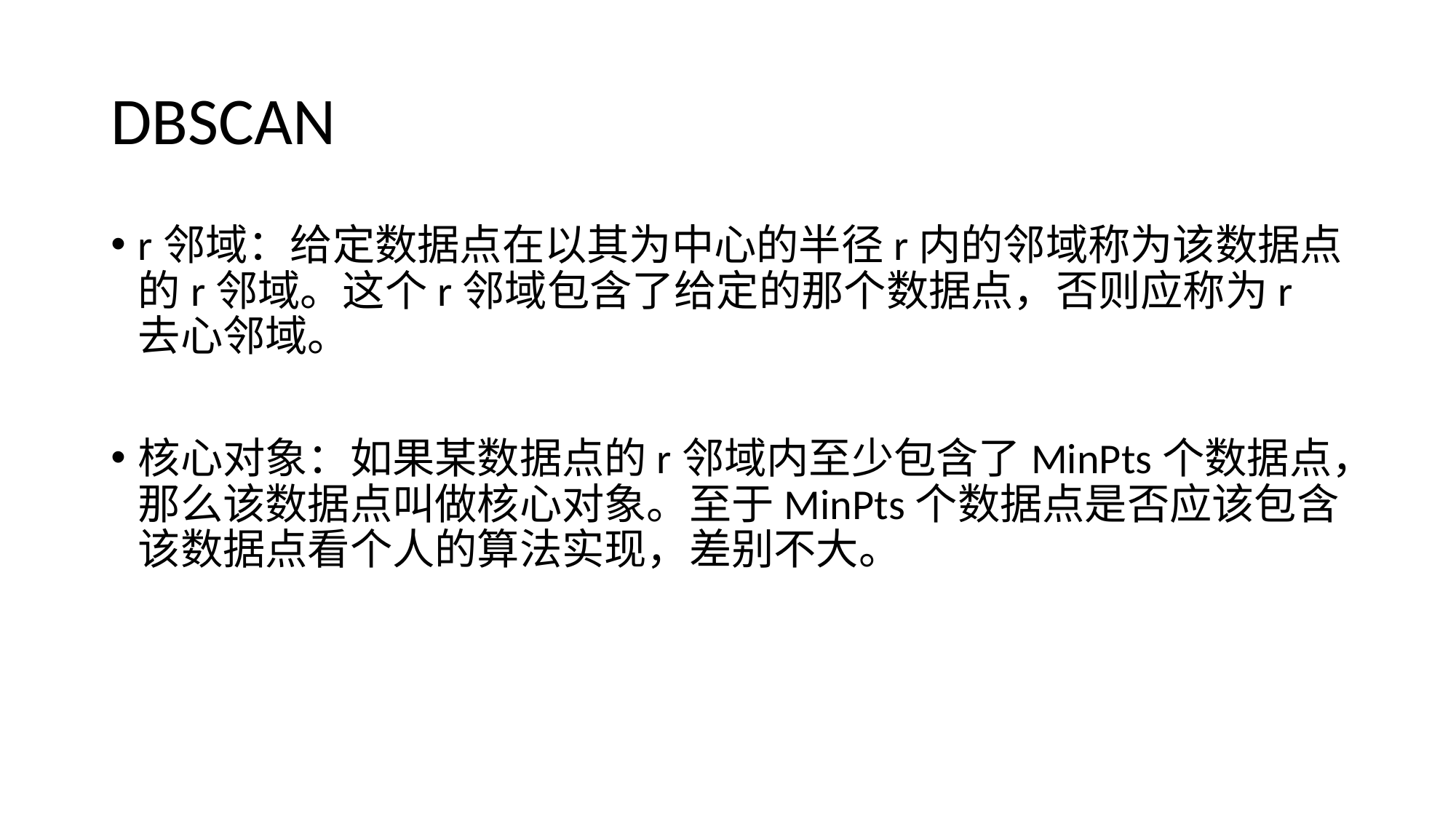

# DBSCAN
r邻域：给定数据点在以其为中心的半径r内的邻域称为该数据点的r邻域。这个r邻域包含了给定的那个数据点，否则应称为r去心邻域。

核心对象：如果某数据点的r邻域内至少包含了MinPts个数据点，那么该数据点叫做核心对象。至于MinPts个数据点是否应该包含该数据点看个人的算法实现，差别不大。